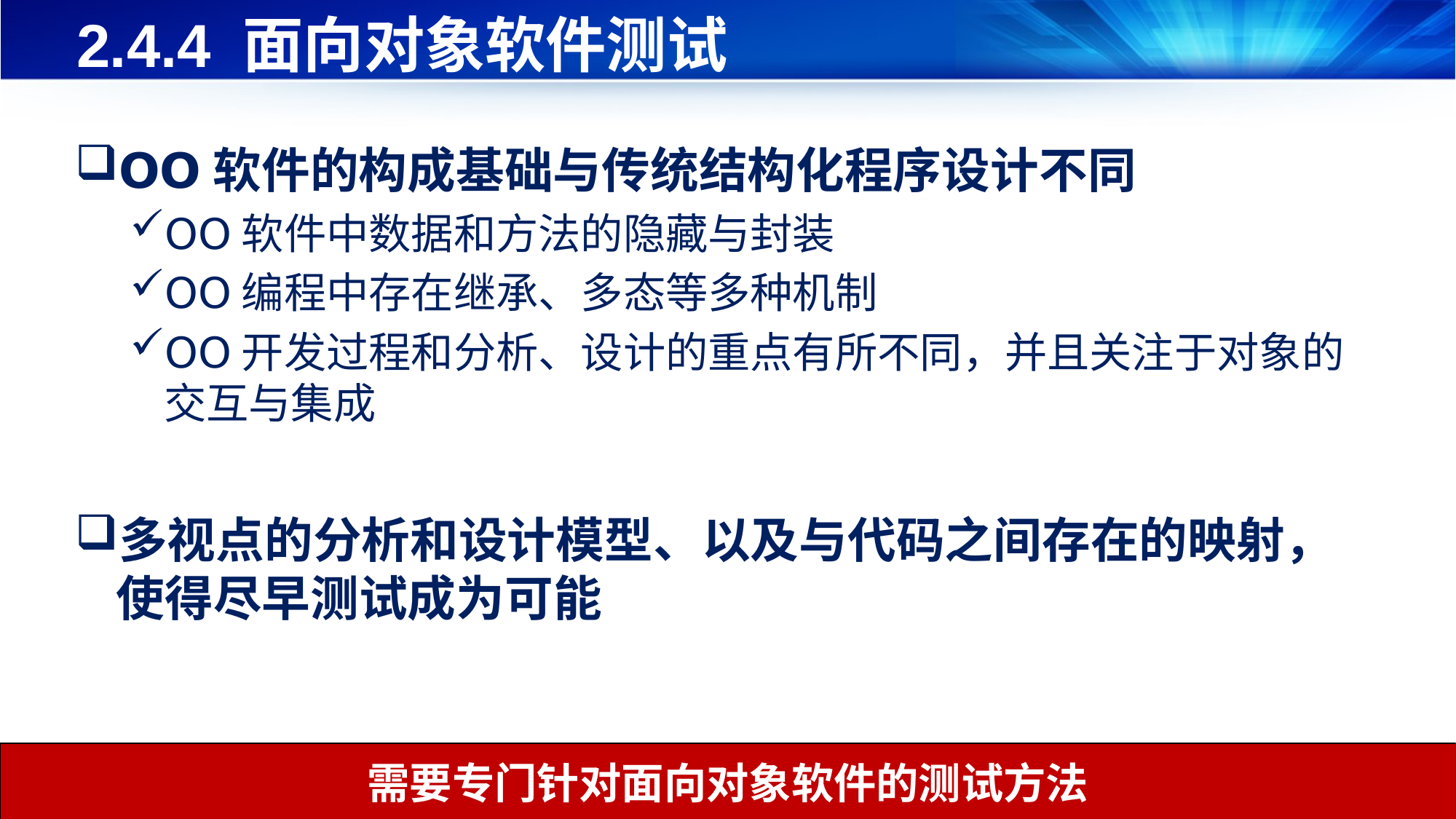

# 2.4.4 面向对象软件测试
OO软件的构成基础与传统结构化程序设计不同
OO软件中数据和方法的隐藏与封装
OO编程中存在继承、多态等多种机制
OO开发过程和分析、设计的重点有所不同，并且关注于对象的交互与集成

多视点的分析和设计模型、以及与代码之间存在的映射，使得尽早测试成为可能
需要专门针对面向对象软件的测试方法